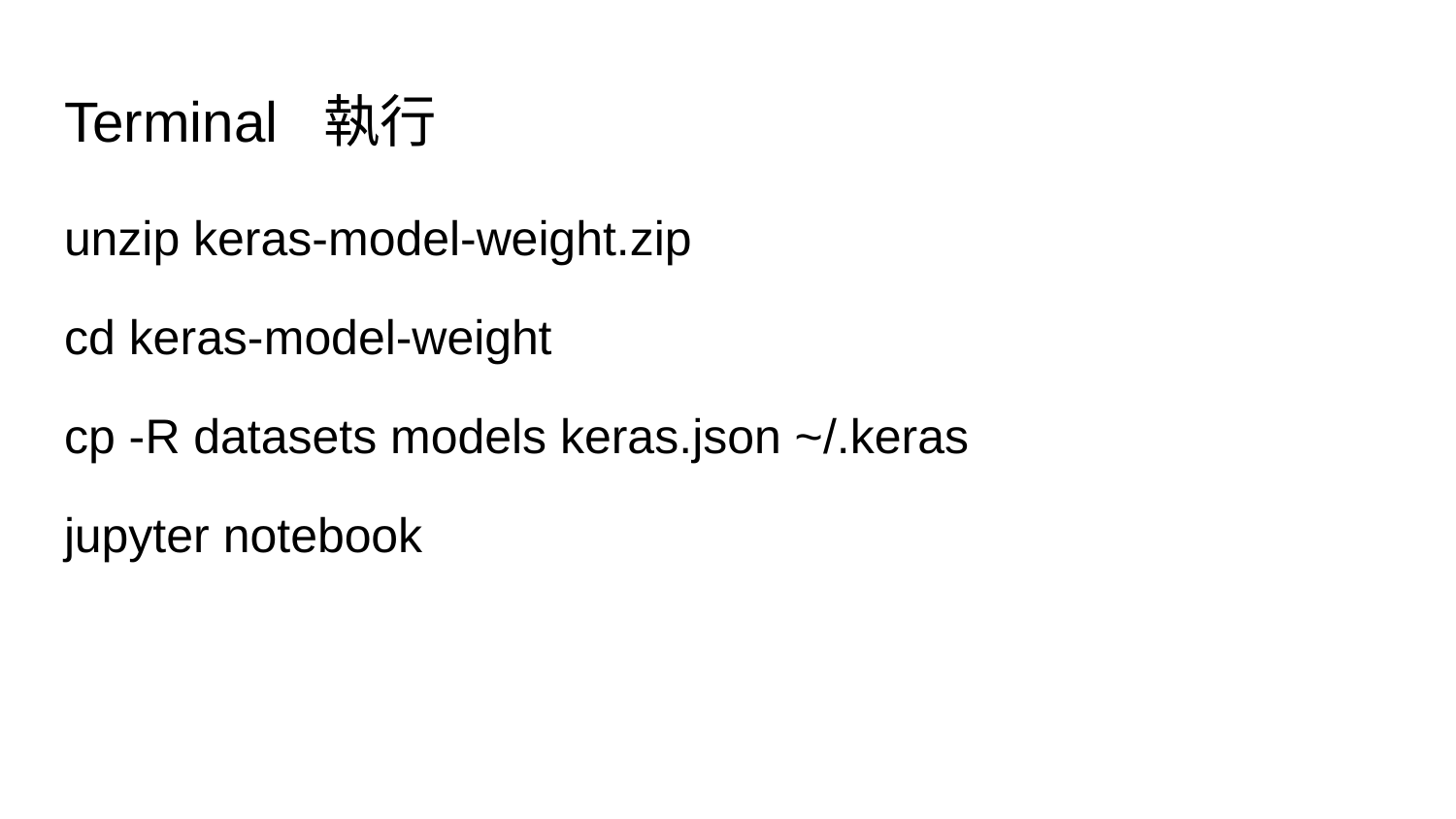

# Terminal  執行
unzip keras-model-weight.zip
cd keras-model-weight
cp -R datasets models keras.json ~/.keras
jupyter notebook